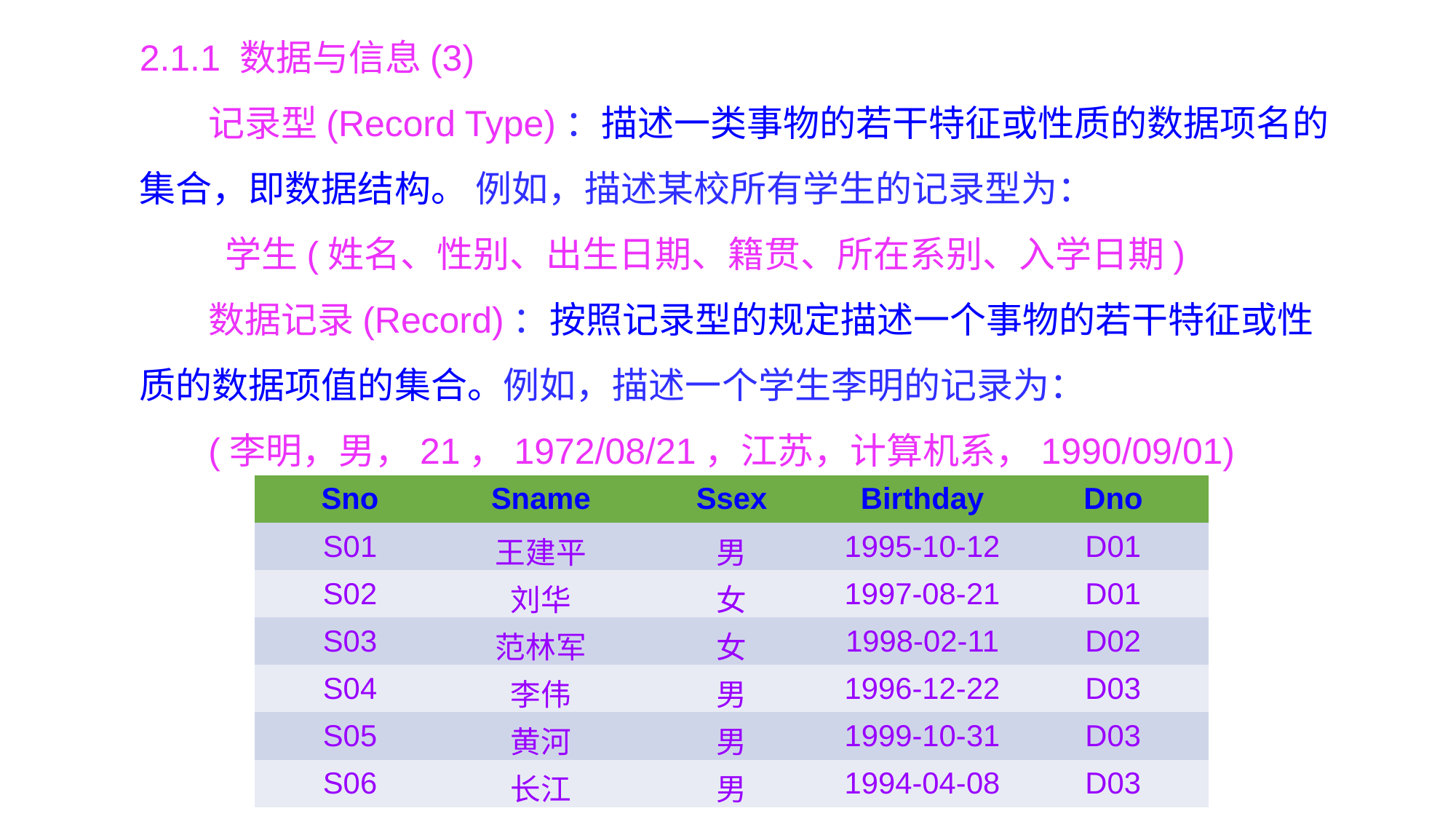

2.1.1 数据与信息(3)
记录型(Record Type)：描述一类事物的若干特征或性质的数据项名的集合，即数据结构。 例如，描述某校所有学生的记录型为：
 学生(姓名、性别、出生日期、籍贯、所在系别、入学日期)
数据记录(Record)：按照记录型的规定描述一个事物的若干特征或性质的数据项值的集合。例如，描述一个学生李明的记录为：
(李明，男，21，1972/08/21，江苏，计算机系，1990/09/01)

| Sno | Sname | Ssex | Birthday | Dno |
| --- | --- | --- | --- | --- |
| S01 | 王建平 | 男 | 1995-10-12 | D01 |
| S02 | 刘华 | 女 | 1997-08-21 | D01 |
| S03 | 范林军 | 女 | 1998-02-11 | D02 |
| S04 | 李伟 | 男 | 1996-12-22 | D03 |
| S05 | 黄河 | 男 | 1999-10-31 | D03 |
| S06 | 长江 | 男 | 1994-04-08 | D03 |